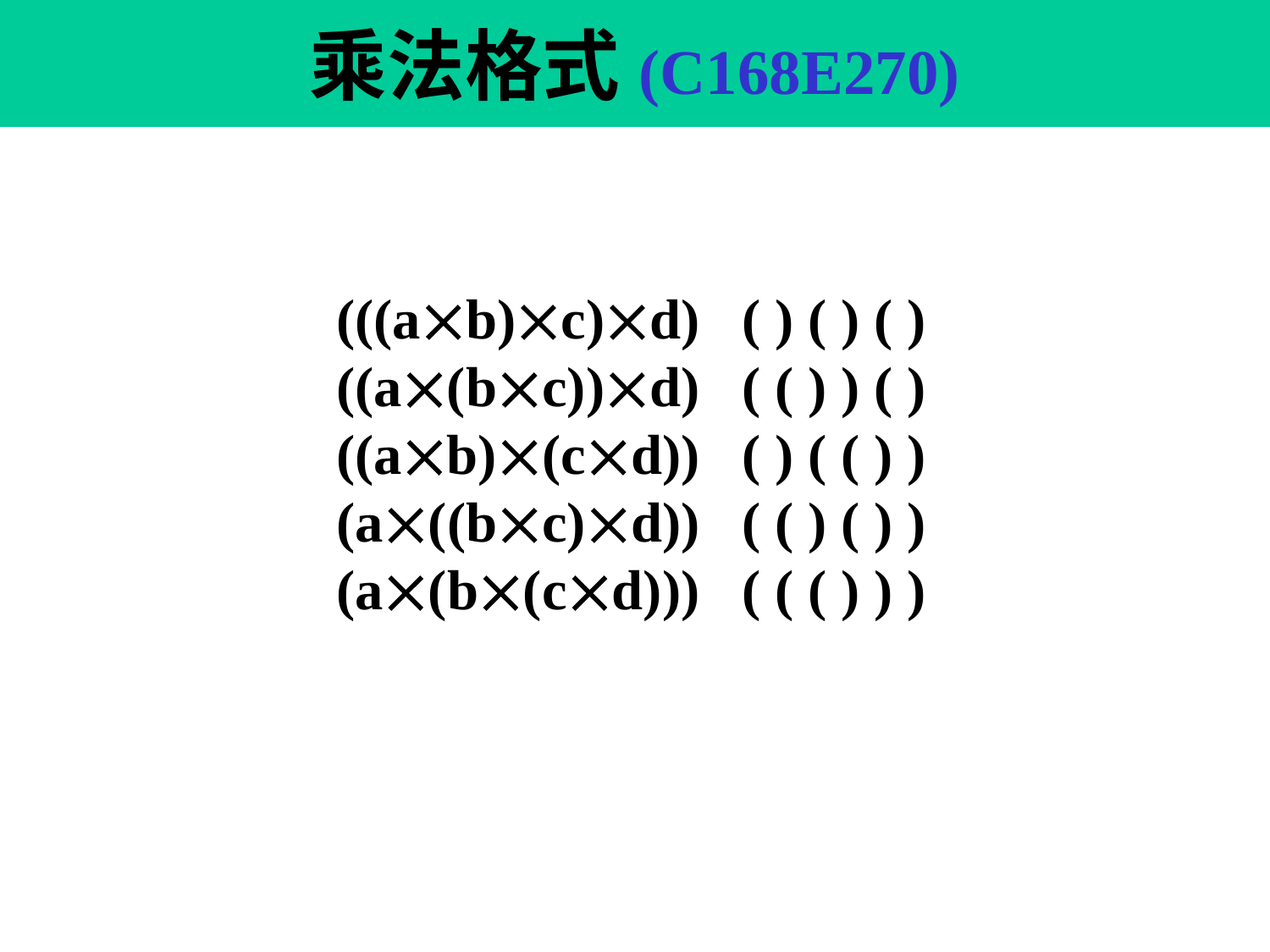

# 乘法格式(C168E270)
(((a×b)×c)×d)   ( ) ( ) ( )
((a×(b×c))×d)   ( ( ) ) ( )
((a×b)×(c×d))   ( ) ( ( ) )
(a×((b×c)×d))   ( ( ) ( ) )
(a×(b×(c×d)))   ( ( ( ) ) )